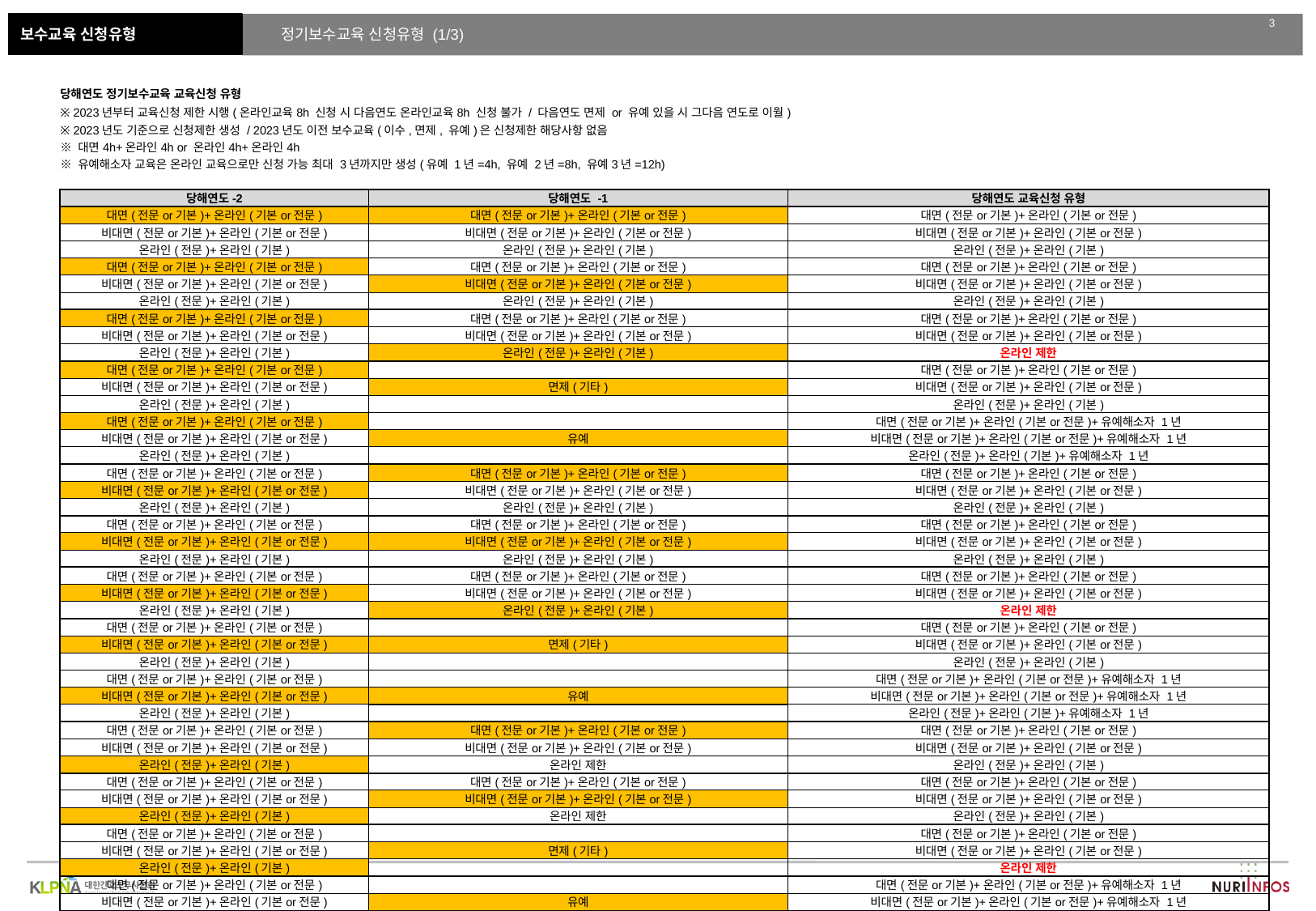

정기보수교육 신청유형 (1/3)
# 보수교육 신청유형
| 당해연도 정기보수교육 교육신청 유형 |  |  |
| --- | --- | --- |
| ※ 2023년부터 교육신청 제한 시행(온라인교육8h 신청 시 다음연도 온라인교육8h 신청 불가 / 다음연도 면제 or 유예 있을 시 그다음 연도로 이월) |  |  |
| ※ 2023년도 기준으로 신청제한 생성 / 2023년도 이전 보수교육(이수,면제, 유예)은 신청제한 해당사항 없음 |  |  |
| ※ 대면4h+온라인4h or 온라인4h+온라인4h |  |  |
| ※ 유예해소자 교육은 온라인 교육으로만 신청 가능 최대 3년까지만 생성(유예 1년=4h, 유예 2년=8h, 유예3년=12h) |  |  |
|  |  |  |
| 당해연도-2 | 당해연도 -1 | 당해연도 교육신청 유형 |
| 대면(전문or기본)+온라인(기본or전문) | 대면(전문or기본)+온라인(기본or전문) | 대면(전문or기본)+온라인(기본or전문) |
| 비대면(전문or기본)+온라인(기본or전문) | 비대면(전문or기본)+온라인(기본or전문) | 비대면(전문or기본)+온라인(기본or전문) |
| 온라인(전문)+온라인(기본) | 온라인(전문)+온라인(기본) | 온라인(전문)+온라인(기본) |
| 대면(전문or기본)+온라인(기본or전문) | 대면(전문or기본)+온라인(기본or전문) | 대면(전문or기본)+온라인(기본or전문) |
| 비대면(전문or기본)+온라인(기본or전문) | 비대면(전문or기본)+온라인(기본or전문) | 비대면(전문or기본)+온라인(기본or전문) |
| 온라인(전문)+온라인(기본) | 온라인(전문)+온라인(기본) | 온라인(전문)+온라인(기본) |
| 대면(전문or기본)+온라인(기본or전문) | 대면(전문or기본)+온라인(기본or전문) | 대면(전문or기본)+온라인(기본or전문) |
| 비대면(전문or기본)+온라인(기본or전문) | 비대면(전문or기본)+온라인(기본or전문) | 비대면(전문or기본)+온라인(기본or전문) |
| 온라인(전문)+온라인(기본) | 온라인(전문)+온라인(기본) | 온라인 제한 |
| 대면(전문or기본)+온라인(기본or전문) |  | 대면(전문or기본)+온라인(기본or전문) |
| 비대면(전문or기본)+온라인(기본or전문) | 면제(기타) | 비대면(전문or기본)+온라인(기본or전문) |
| 온라인(전문)+온라인(기본) |  | 온라인(전문)+온라인(기본) |
| 대면(전문or기본)+온라인(기본or전문) |  | 대면(전문or기본)+온라인(기본or전문)+유예해소자 1년 |
| 비대면(전문or기본)+온라인(기본or전문) | 유예 | 비대면(전문or기본)+온라인(기본or전문)+유예해소자 1년 |
| 온라인(전문)+온라인(기본) |  | 온라인(전문)+온라인(기본)+유예해소자 1년 |
| 대면(전문or기본)+온라인(기본or전문) | 대면(전문or기본)+온라인(기본or전문) | 대면(전문or기본)+온라인(기본or전문) |
| 비대면(전문or기본)+온라인(기본or전문) | 비대면(전문or기본)+온라인(기본or전문) | 비대면(전문or기본)+온라인(기본or전문) |
| 온라인(전문)+온라인(기본) | 온라인(전문)+온라인(기본) | 온라인(전문)+온라인(기본) |
| 대면(전문or기본)+온라인(기본or전문) | 대면(전문or기본)+온라인(기본or전문) | 대면(전문or기본)+온라인(기본or전문) |
| 비대면(전문or기본)+온라인(기본or전문) | 비대면(전문or기본)+온라인(기본or전문) | 비대면(전문or기본)+온라인(기본or전문) |
| 온라인(전문)+온라인(기본) | 온라인(전문)+온라인(기본) | 온라인(전문)+온라인(기본) |
| 대면(전문or기본)+온라인(기본or전문) | 대면(전문or기본)+온라인(기본or전문) | 대면(전문or기본)+온라인(기본or전문) |
| 비대면(전문or기본)+온라인(기본or전문) | 비대면(전문or기본)+온라인(기본or전문) | 비대면(전문or기본)+온라인(기본or전문) |
| 온라인(전문)+온라인(기본) | 온라인(전문)+온라인(기본) | 온라인 제한 |
| 대면(전문or기본)+온라인(기본or전문) |  | 대면(전문or기본)+온라인(기본or전문) |
| 비대면(전문or기본)+온라인(기본or전문) | 면제(기타) | 비대면(전문or기본)+온라인(기본or전문) |
| 온라인(전문)+온라인(기본) |  | 온라인(전문)+온라인(기본) |
| 대면(전문or기본)+온라인(기본or전문) |  | 대면(전문or기본)+온라인(기본or전문)+유예해소자 1년 |
| 비대면(전문or기본)+온라인(기본or전문) | 유예 | 비대면(전문or기본)+온라인(기본or전문)+유예해소자 1년 |
| 온라인(전문)+온라인(기본) |  | 온라인(전문)+온라인(기본)+유예해소자 1년 |
| 대면(전문or기본)+온라인(기본or전문) | 대면(전문or기본)+온라인(기본or전문) | 대면(전문or기본)+온라인(기본or전문) |
| 비대면(전문or기본)+온라인(기본or전문) | 비대면(전문or기본)+온라인(기본or전문) | 비대면(전문or기본)+온라인(기본or전문) |
| 온라인(전문)+온라인(기본) | 온라인 제한 | 온라인(전문)+온라인(기본) |
| 대면(전문or기본)+온라인(기본or전문) | 대면(전문or기본)+온라인(기본or전문) | 대면(전문or기본)+온라인(기본or전문) |
| 비대면(전문or기본)+온라인(기본or전문) | 비대면(전문or기본)+온라인(기본or전문) | 비대면(전문or기본)+온라인(기본or전문) |
| 온라인(전문)+온라인(기본) | 온라인 제한 | 온라인(전문)+온라인(기본) |
| 대면(전문or기본)+온라인(기본or전문) |  | 대면(전문or기본)+온라인(기본or전문) |
| 비대면(전문or기본)+온라인(기본or전문) | 면제(기타) | 비대면(전문or기본)+온라인(기본or전문) |
| 온라인(전문)+온라인(기본) |  | 온라인 제한 |
| 대면(전문or기본)+온라인(기본or전문) |  | 대면(전문or기본)+온라인(기본or전문)+유예해소자 1년 |
| 비대면(전문or기본)+온라인(기본or전문) | 유예 | 비대면(전문or기본)+온라인(기본or전문)+유예해소자 1년 |
| 온라인(전문)+온라인(기본) |  | 온라인 제한 |
|  | 대면(전문or기본)+온라인(기본or전문) | 대면(전문or기본)+온라인(기본or전문) |